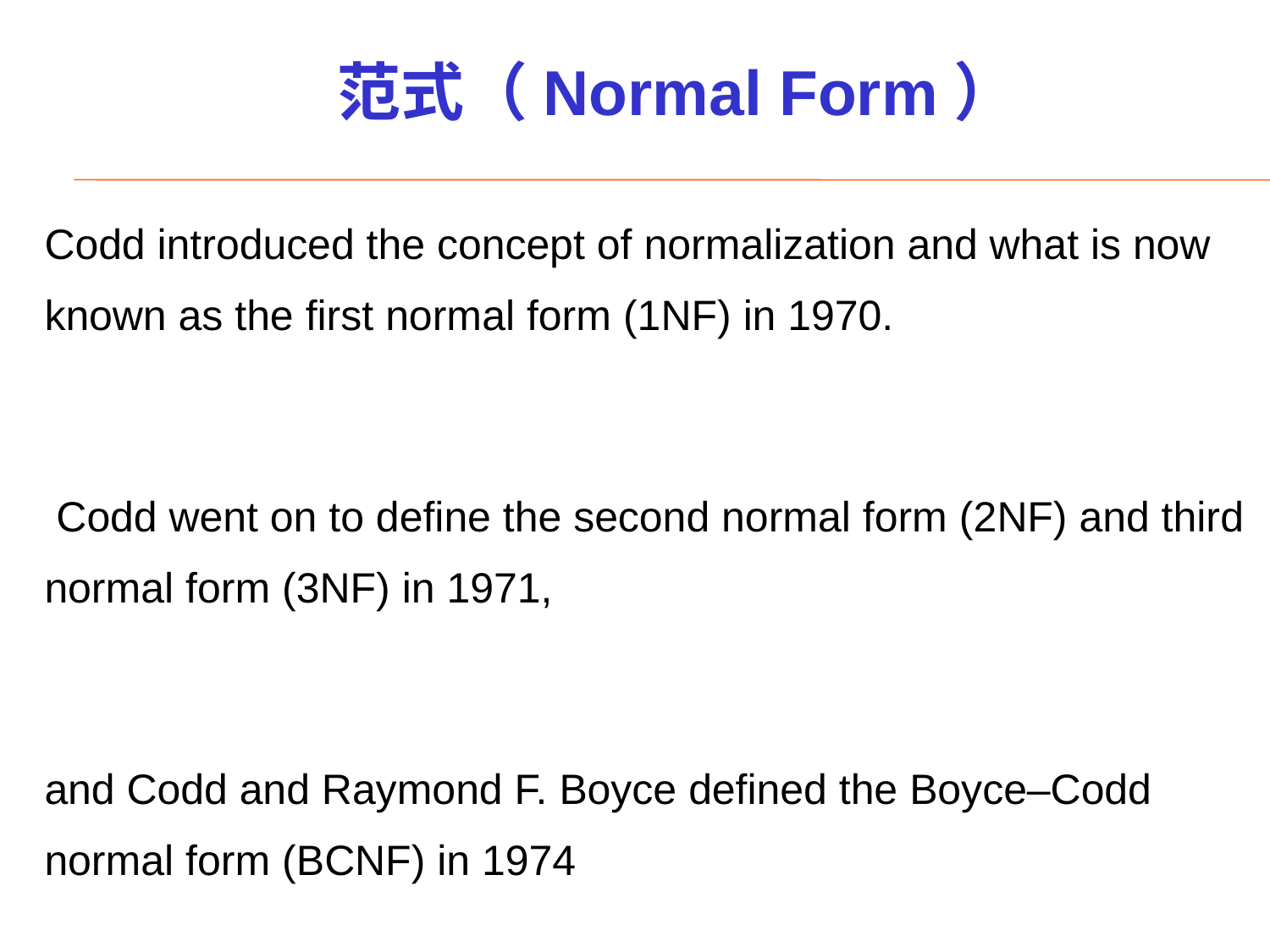

# 范式（Normal Form）
Codd introduced the concept of normalization and what is now known as the first normal form (1NF) in 1970.

 Codd went on to define the second normal form (2NF) and third normal form (3NF) in 1971,

and Codd and Raymond F. Boyce defined the Boyce–Codd normal form (BCNF) in 1974